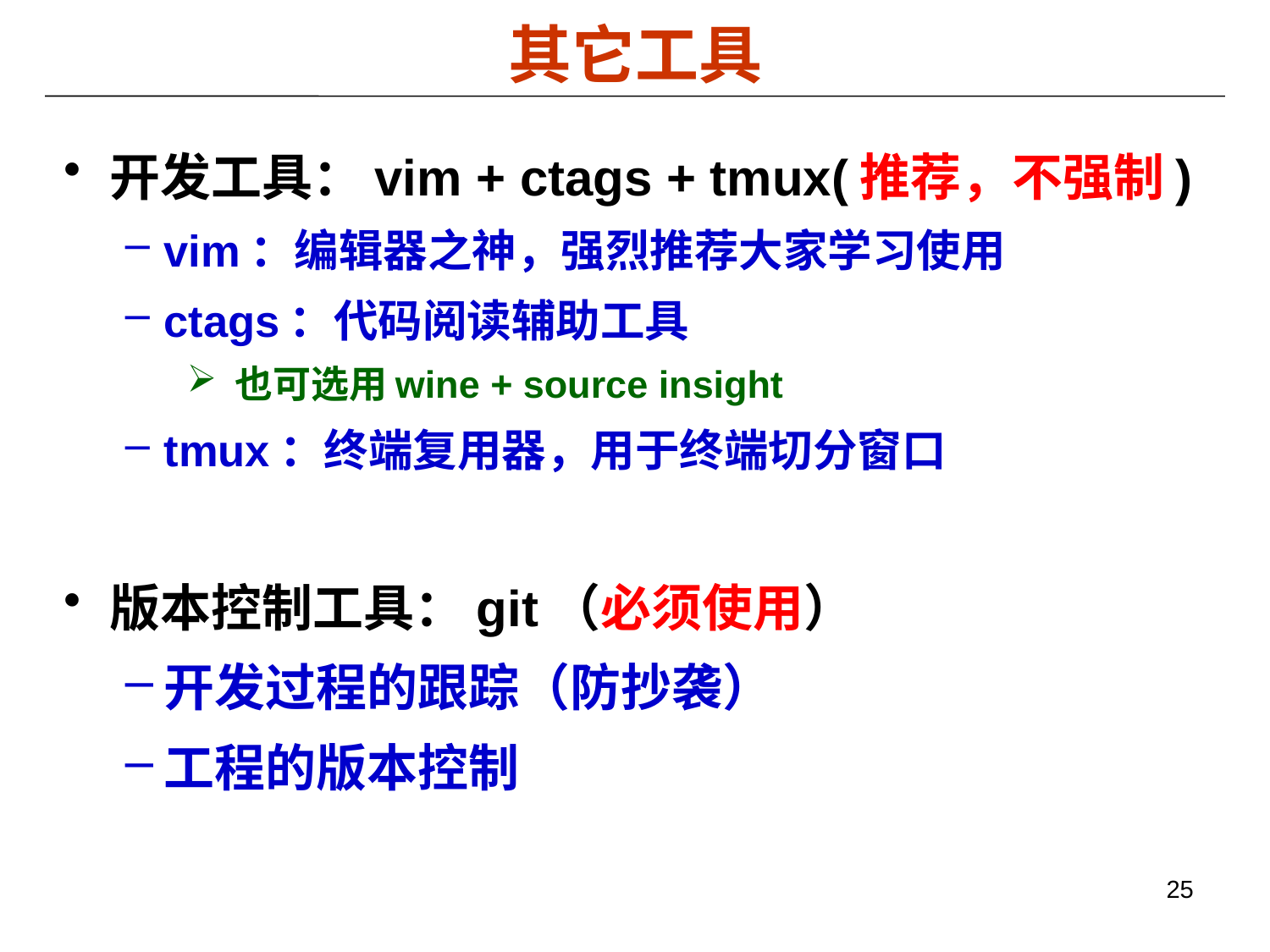

# 其它工具
开发工具：vim + ctags + tmux(推荐，不强制)
vim：编辑器之神，强烈推荐大家学习使用
ctags：代码阅读辅助工具
 也可选用wine + source insight
tmux：终端复用器，用于终端切分窗口

版本控制工具：git（必须使用）
开发过程的跟踪（防抄袭）
工程的版本控制
25